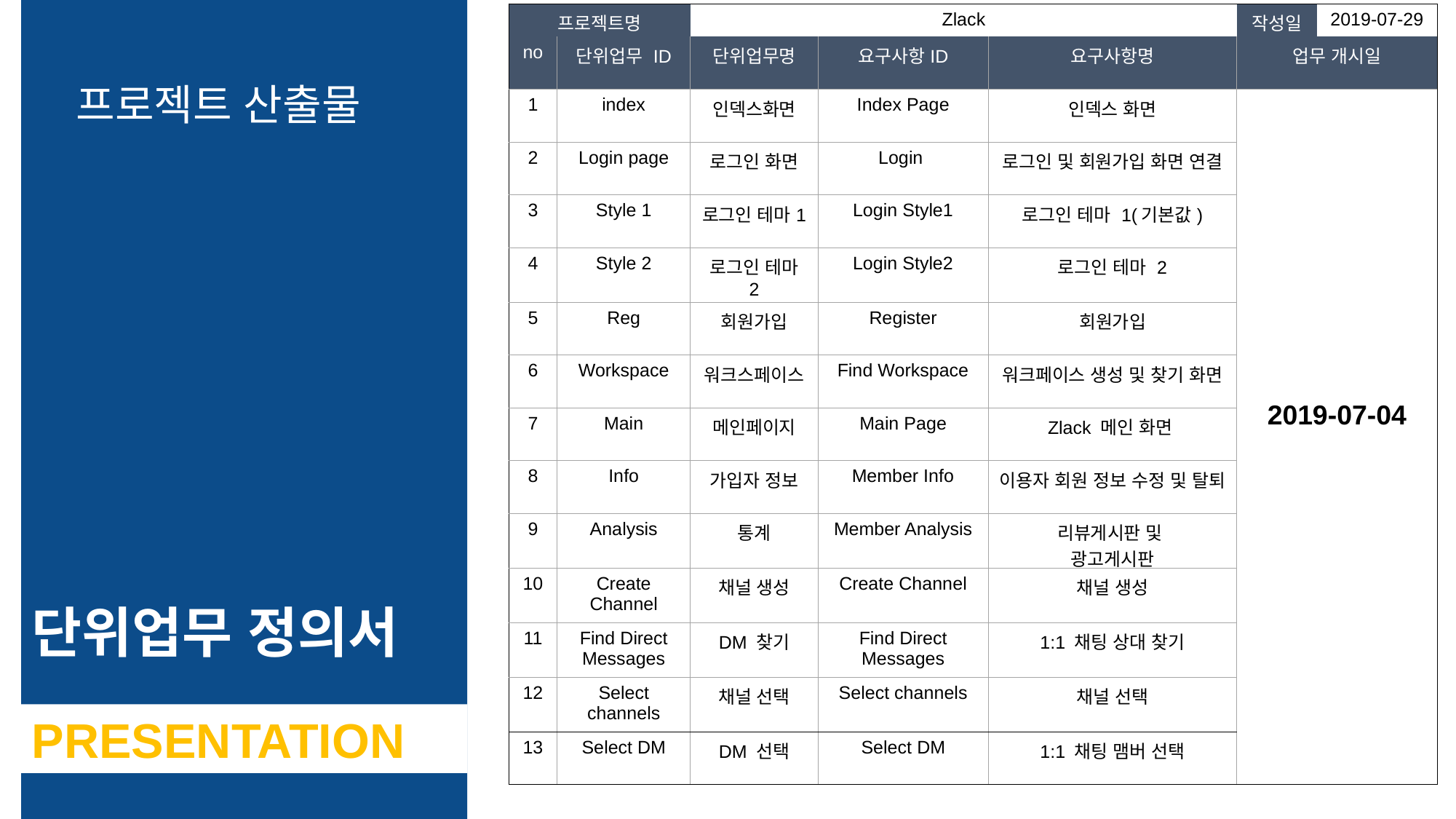

| 프로젝트명 |  | Zlack |  |  | 작성일 | 2019-07-29 |
| --- | --- | --- | --- | --- | --- | --- |
| no | 단위업무 ID | 단위업무명 | 요구사항ID | 요구사항명 | 업무 개시일 |  |
| 1 | index | 인덱스화면 | Index Page | 인덱스 화면 | 2019-07-04 |  |
| 2 | Login page | 로그인 화면 | Login | 로그인 및 회원가입 화면 연결 |  |  |
| 3 | Style 1 | 로그인 테마1 | Login Style1 | 로그인 테마 1(기본값) |  |  |
| 4 | Style 2 | 로그인 테마 2 | Login Style2 | 로그인 테마 2 |  |  |
| 5 | Reg | 회원가입 | Register | 회원가입 |  |  |
| 6 | Workspace | 워크스페이스 | Find Workspace | 워크페이스 생성 및 찾기 화면 |  |  |
| 7 | Main | 메인페이지 | Main Page | Zlack 메인 화면 |  |  |
| 8 | Info | 가입자 정보 | Member Info | 이용자 회원 정보 수정 및 탈퇴 |  |  |
| 9 | Analysis | 통계 | Member Analysis | 리뷰게시판 및 광고게시판 |  |  |
| 10 | Create Channel | 채널 생성 | Create Channel | 채널 생성 |  |  |
| 11 | Find Direct Messages | DM 찾기 | Find Direct Messages | 1:1 채팅 상대 찾기 |  |  |
| 12 | Select channels | 채널 선택 | Select channels | 채널 선택 |  |  |
| 13 | Select DM | DM 선택 | Select DM | 1:1 채팅 맴버 선택 |  |  |
프로젝트 산출물
단위업무 정의서
PRESENTATION